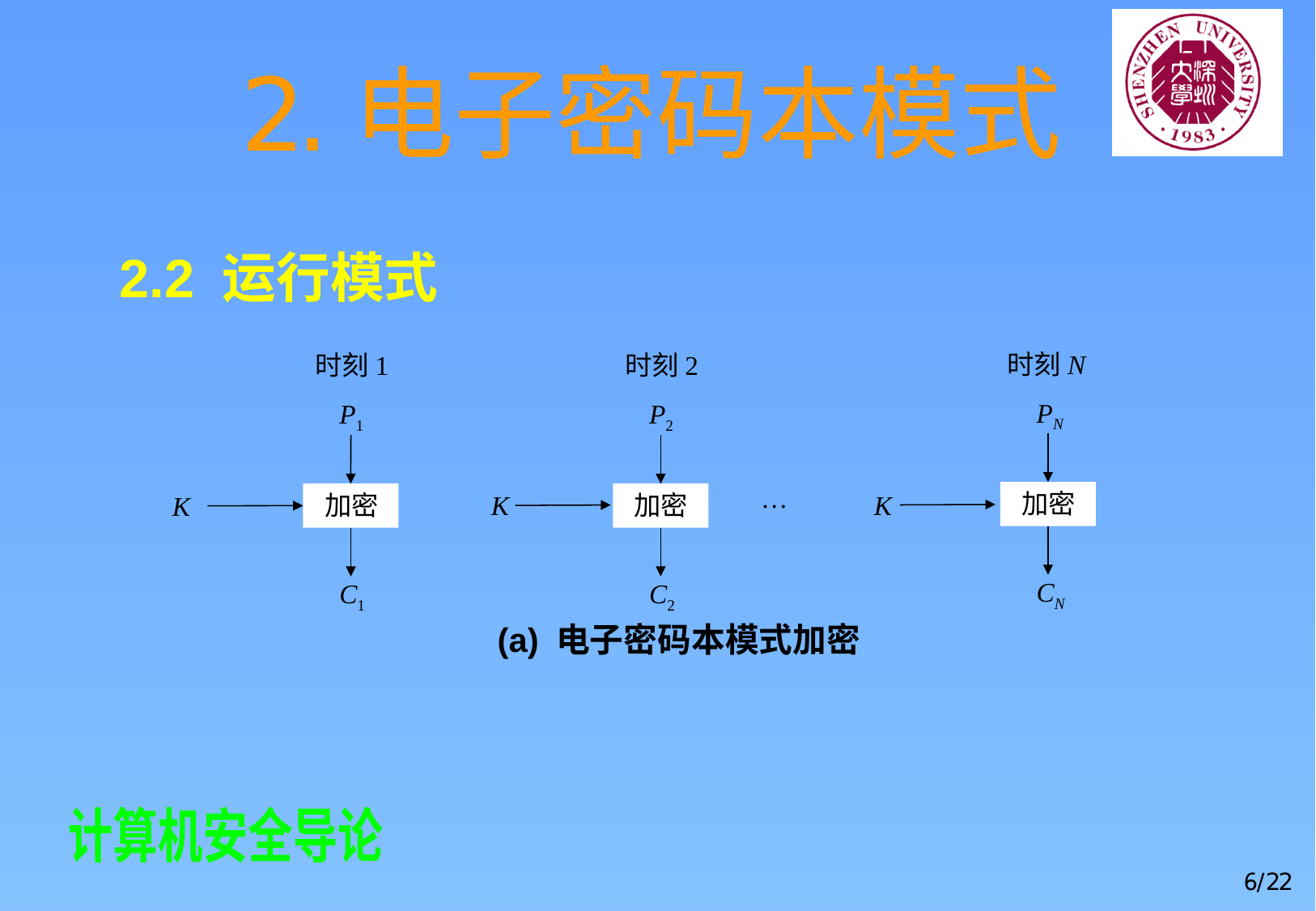

# 2.电子密码本模式
2.2 运行模式
时刻N
时刻2
时刻1
PN
P2
P1
…
加密

K
K
加密
加密

K

CN
C2
C1
(a) 电子密码本模式加密
6/22
(b) 解密